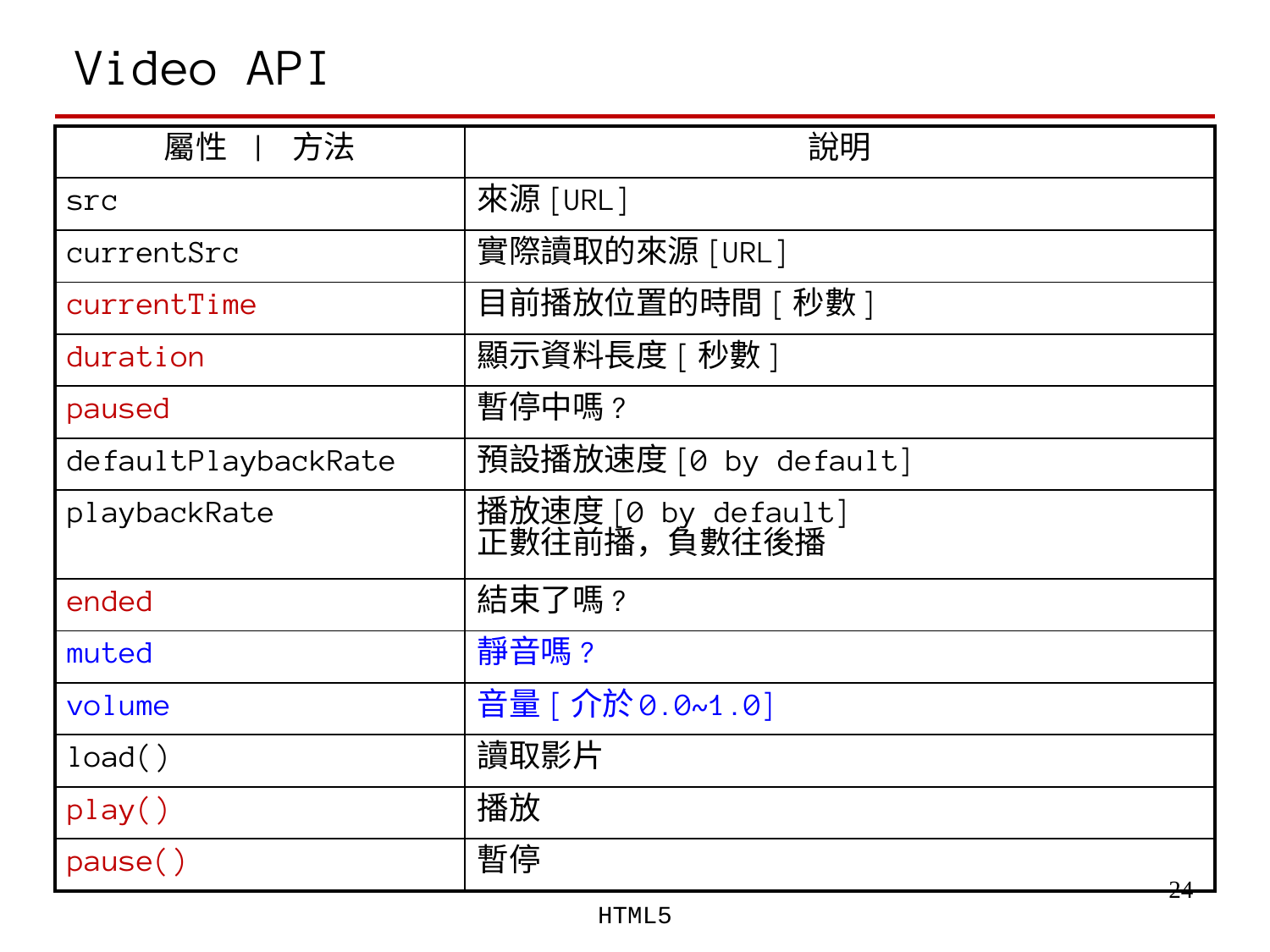

# Video API
| 屬性 | 方法 | 說明 |
| --- | --- |
| src | 來源[URL] |
| currentSrc | 實際讀取的來源[URL] |
| currentTime | 目前播放位置的時間[秒數] |
| duration | 顯示資料長度[秒數] |
| paused | 暫停中嗎? |
| defaultPlaybackRate | 預設播放速度[0 by default] |
| playbackRate | 播放速度[0 by default] 正數往前播，負數往後播 |
| ended | 結束了嗎? |
| muted | 靜音嗎? |
| volume | 音量[介於0.0~1.0] |
| load() | 讀取影片 |
| play() | 播放 |
| pause() | 暫停 |
24
HTML5